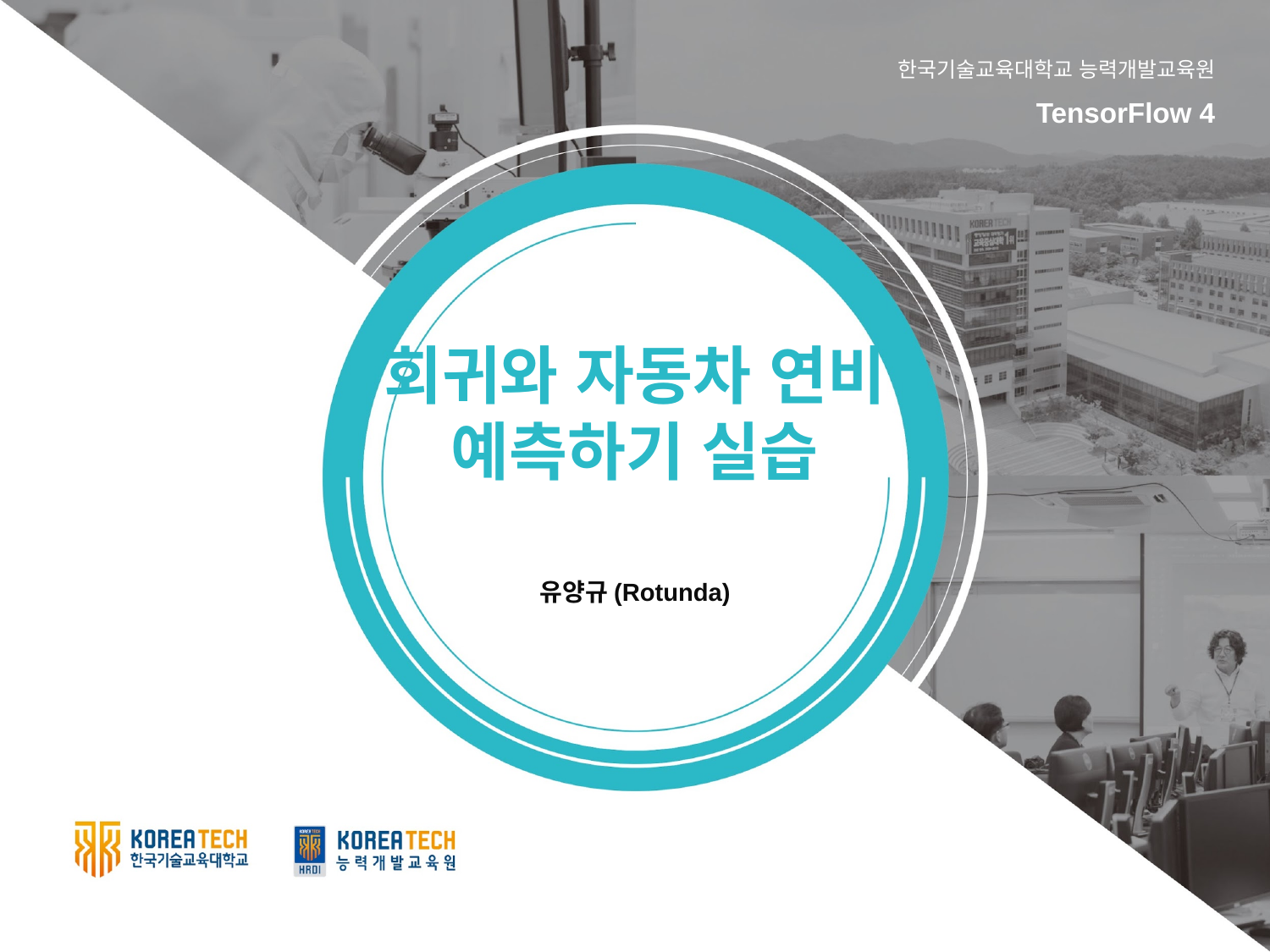

한국기술교육대학교 능력개발교육원
TensorFlow 4
회귀와 자동차 연비 예측하기 실습
유양규(Rotunda)